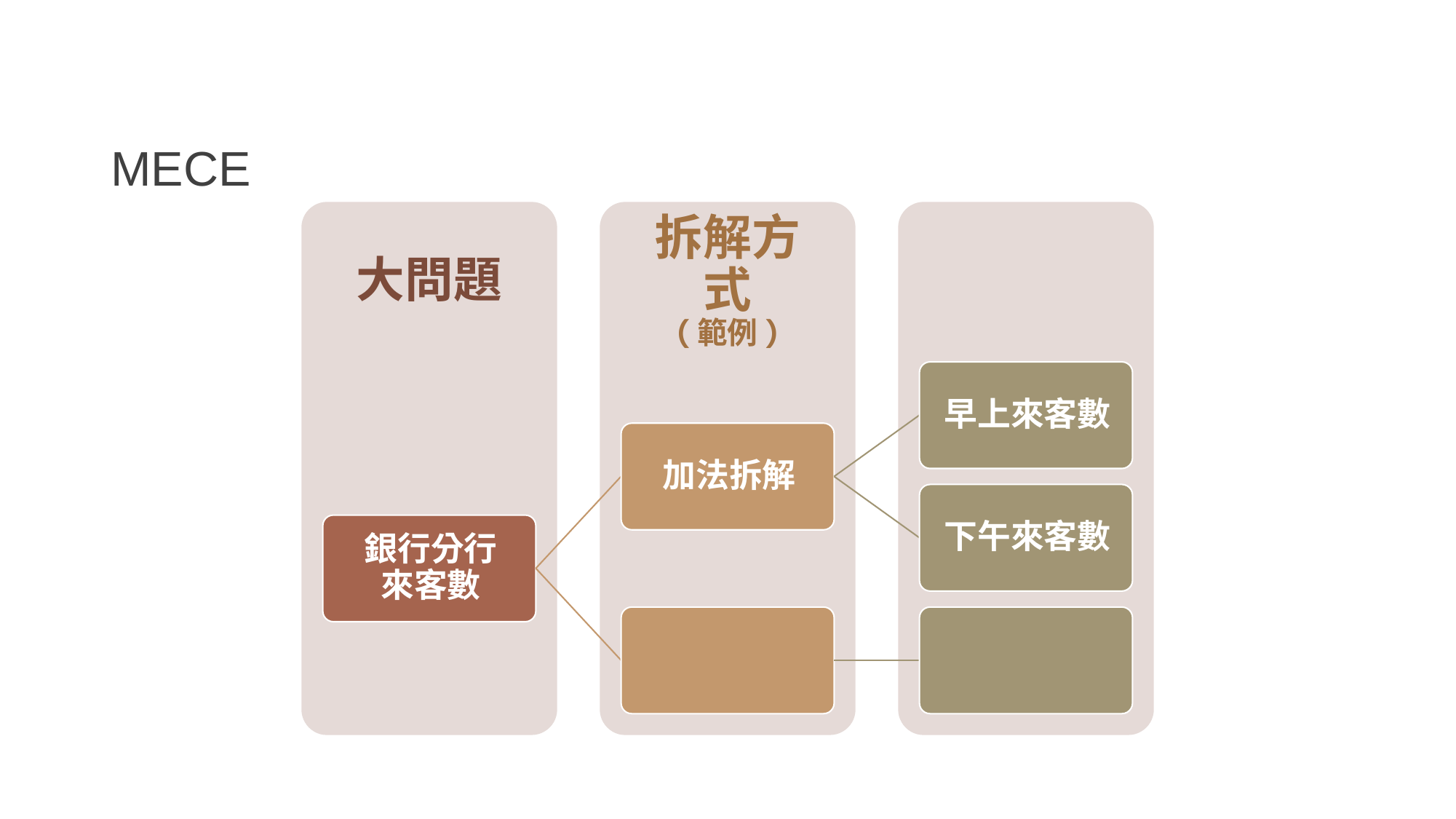

# MECE

拆解方式
(範例)
大問題
銀行分行
來客數

加法拆解

早上來客數

下午來客數